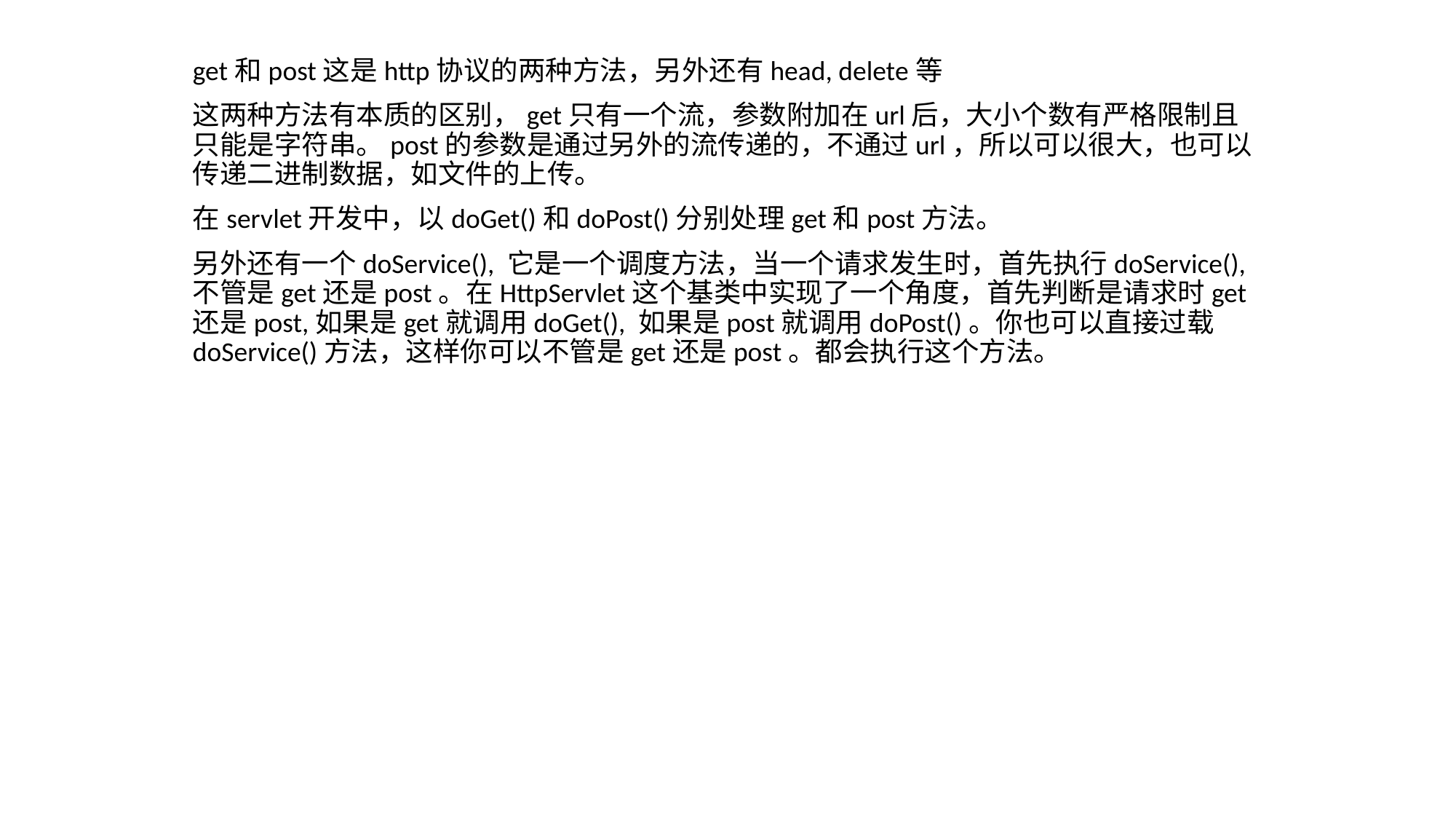

get和post这是http协议的两种方法，另外还有head, delete等
这两种方法有本质的区别，get只有一个流，参数附加在url后，大小个数有严格限制且只能是字符串。post的参数是通过另外的流传递的，不通过url，所以可以很大，也可以传递二进制数据，如文件的上传。
在servlet开发中，以doGet()和doPost()分别处理get和post方法。
另外还有一个doService(), 它是一个调度方法，当一个请求发生时，首先执行doService(),不管是get还是post。在HttpServlet这个基类中实现了一个角度，首先判断是请求时get还是post,如果是get就调用doGet(), 如果是post就调用doPost()。你也可以直接过载doService()方法，这样你可以不管是get还是post。都会执行这个方法。